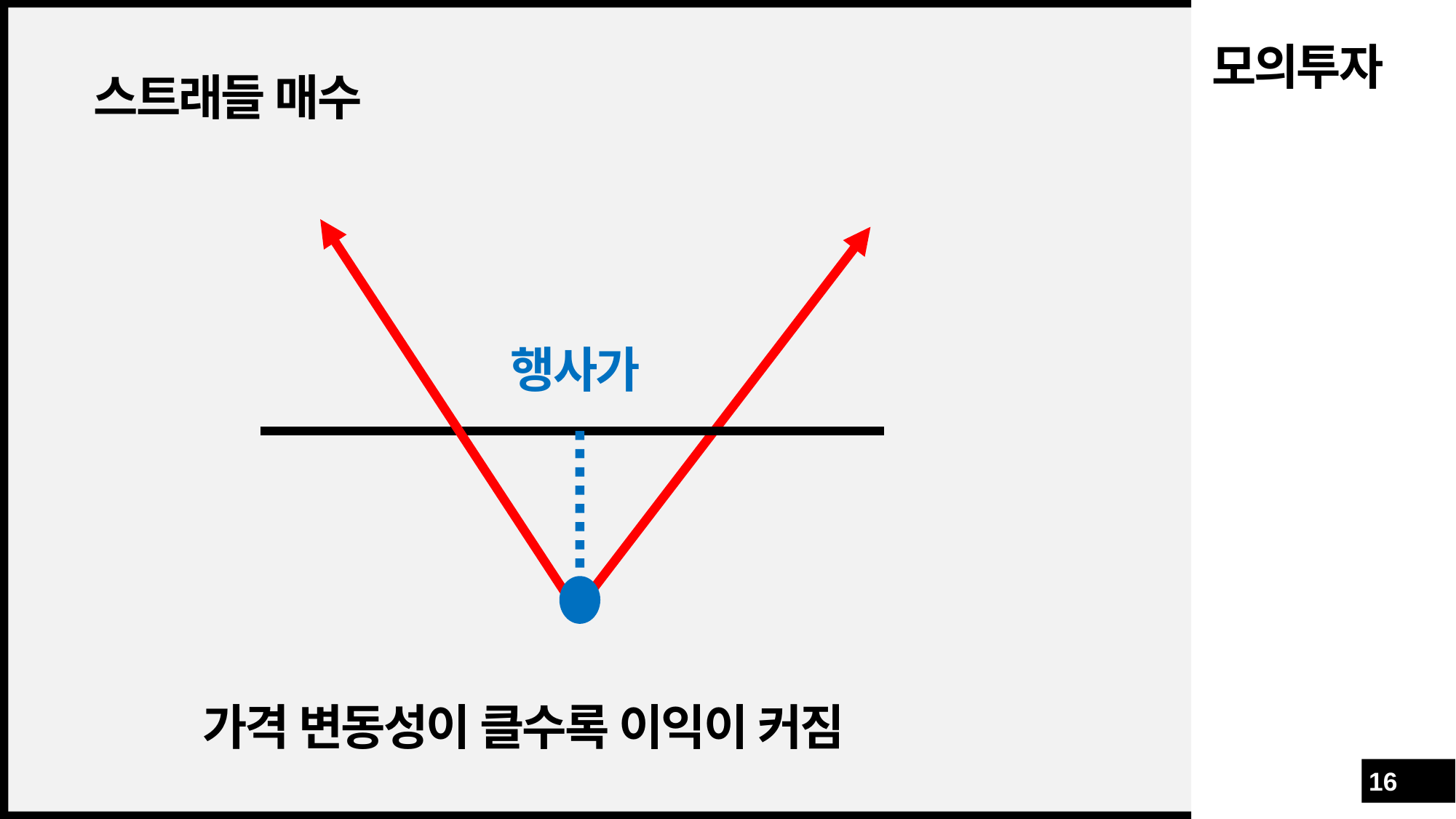

# 모의투자
스트래들 매수
행사가

가격 변동성이 클수록 이익이 커짐

16